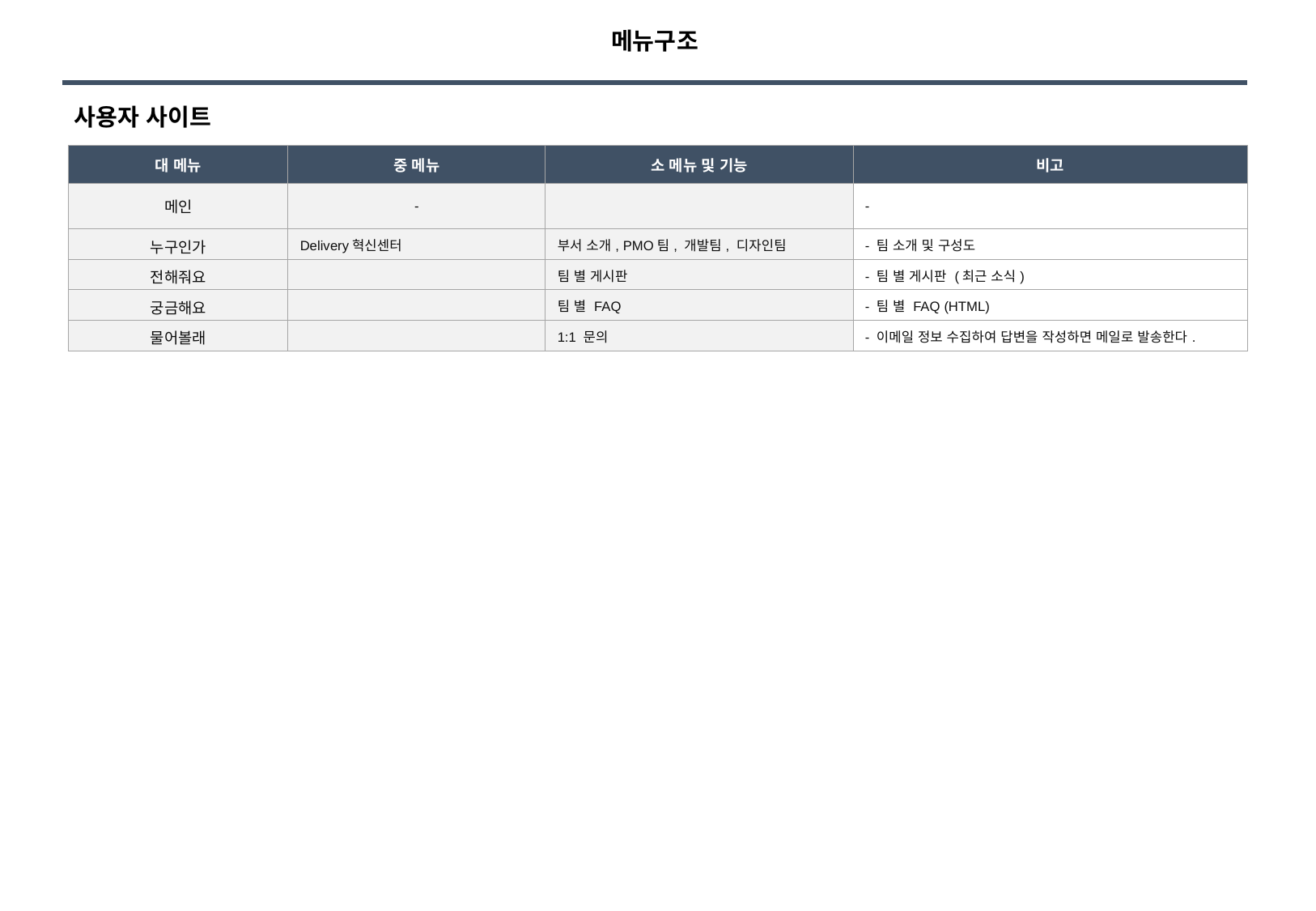

메뉴구조
사용자 사이트
| 대 메뉴 | 중 메뉴 | 소 메뉴 및 기능 | 비고 |
| --- | --- | --- | --- |
| 메인 | - |  | - |
| 누구인가 | Delivery혁신센터 | 부서 소개, PMO팀, 개발팀, 디자인팀 | - 팀 소개 및 구성도 |
| 전해줘요 |  | 팀 별 게시판 | - 팀 별 게시판 (최근 소식) |
| 궁금해요 |  | 팀 별 FAQ | - 팀 별 FAQ (HTML) |
| 물어볼래 |  | 1:1 문의 | - 이메일 정보 수집하여 답변을 작성하면 메일로 발송한다. |